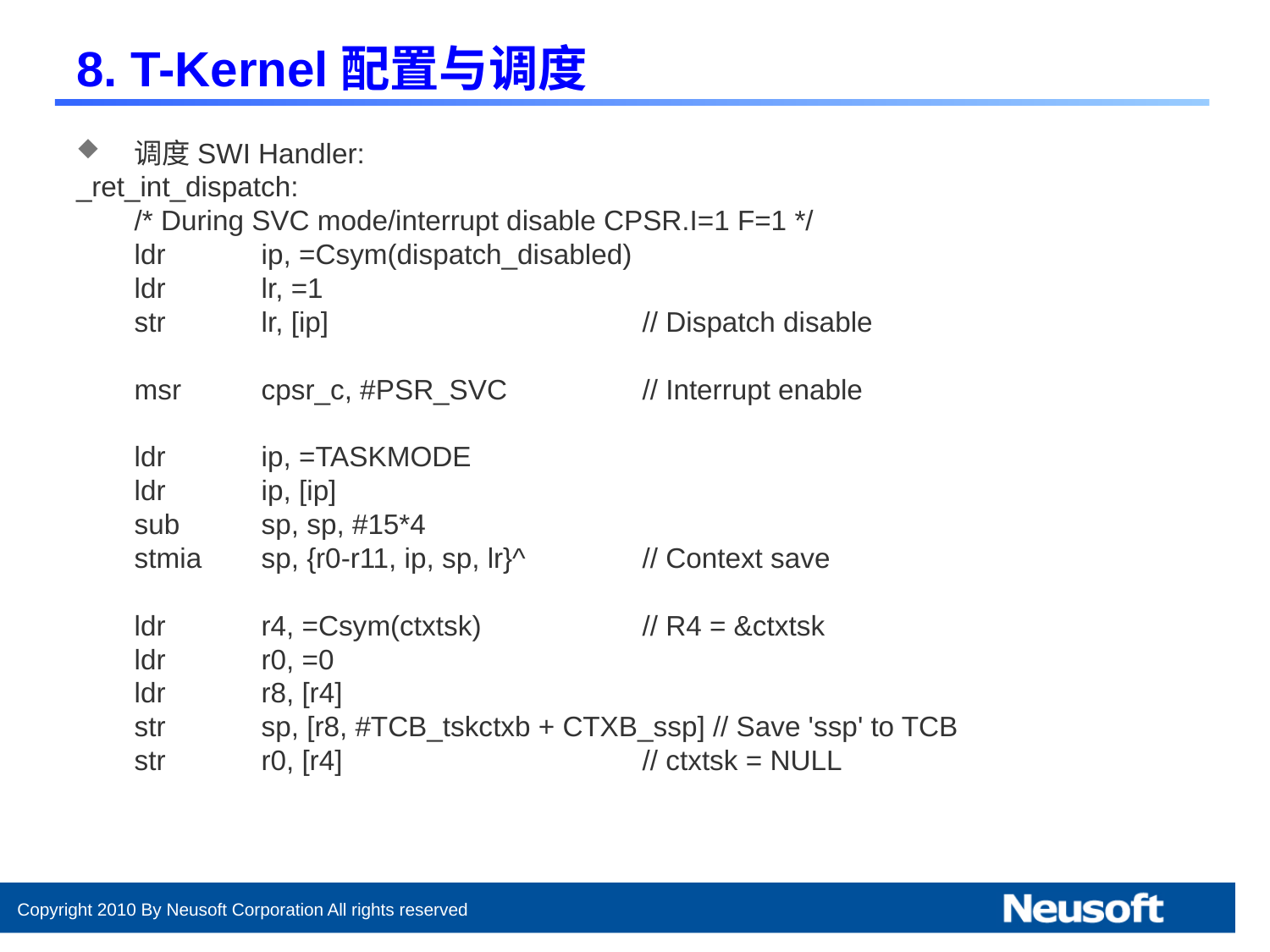

# 8. T-Kernel配置与调度
调度SWI Handler:
_ret_int_dispatch:
	/* During SVC mode/interrupt disable CPSR.I=1 F=1 */
	ldr	ip, =Csym(dispatch_disabled)
	ldr	lr, =1
	str	lr, [ip]			// Dispatch disable

	msr	cpsr_c, #PSR_SVC		// Interrupt enable

	ldr	ip, =TASKMODE
	ldr	ip, [ip]
	sub	sp, sp, #15*4
	stmia	sp, {r0-r11, ip, sp, lr}^	// Context save

	ldr	r4, =Csym(ctxtsk)		// R4 = &ctxtsk
	ldr	r0, =0
	ldr	r8, [r4]
	str	sp, [r8, #TCB_tskctxb + CTXB_ssp] // Save 'ssp' to TCB
	str	r0, [r4]			// ctxtsk = NULL